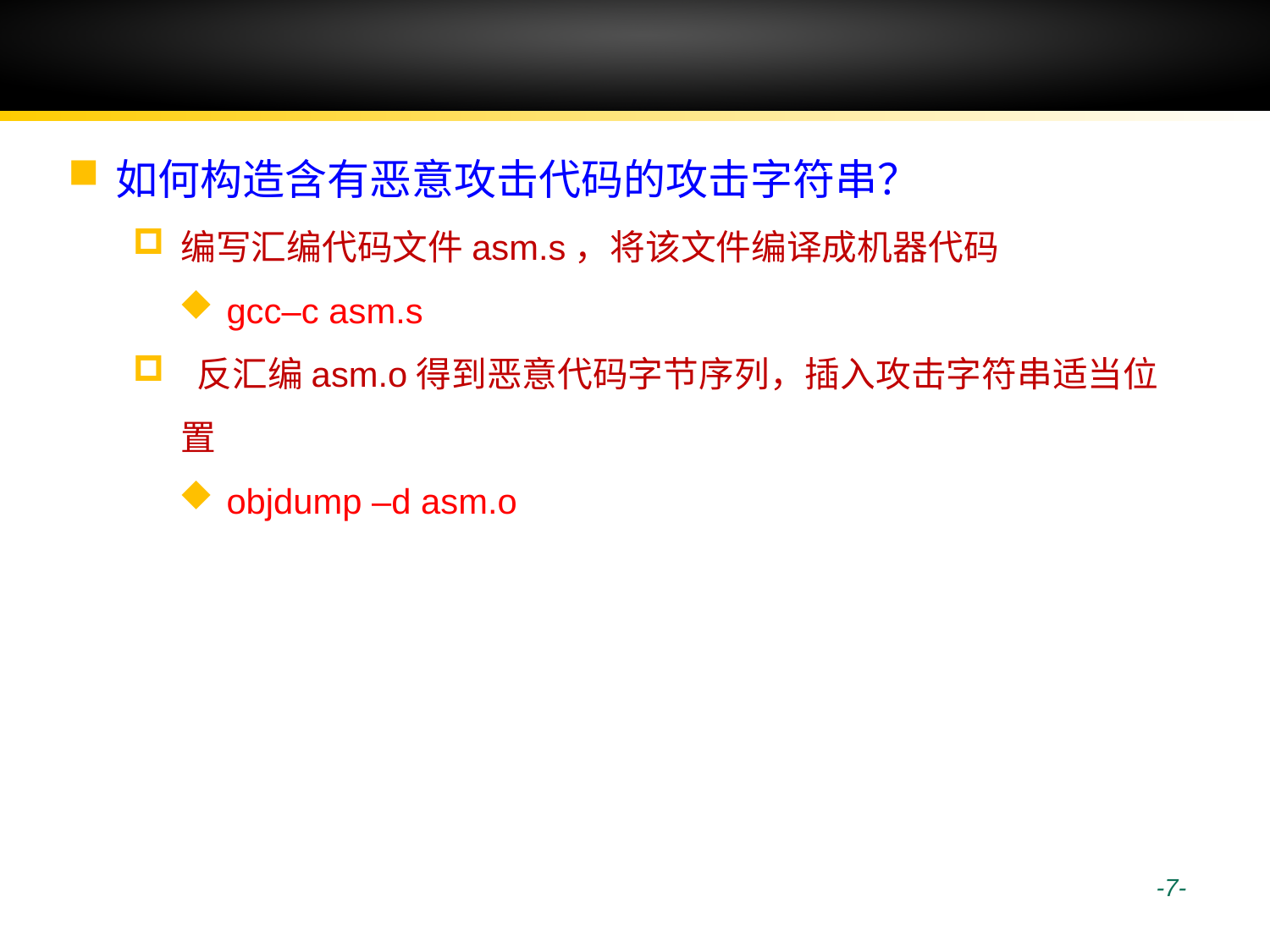

#
如何构造含有恶意攻击代码的攻击字符串？
编写汇编代码文件asm.s，将该文件编译成机器代码
gcc–c asm.s
 反汇编asm.o得到恶意代码字节序列，插入攻击字符串适当位置
objdump –d asm.o
 -7-